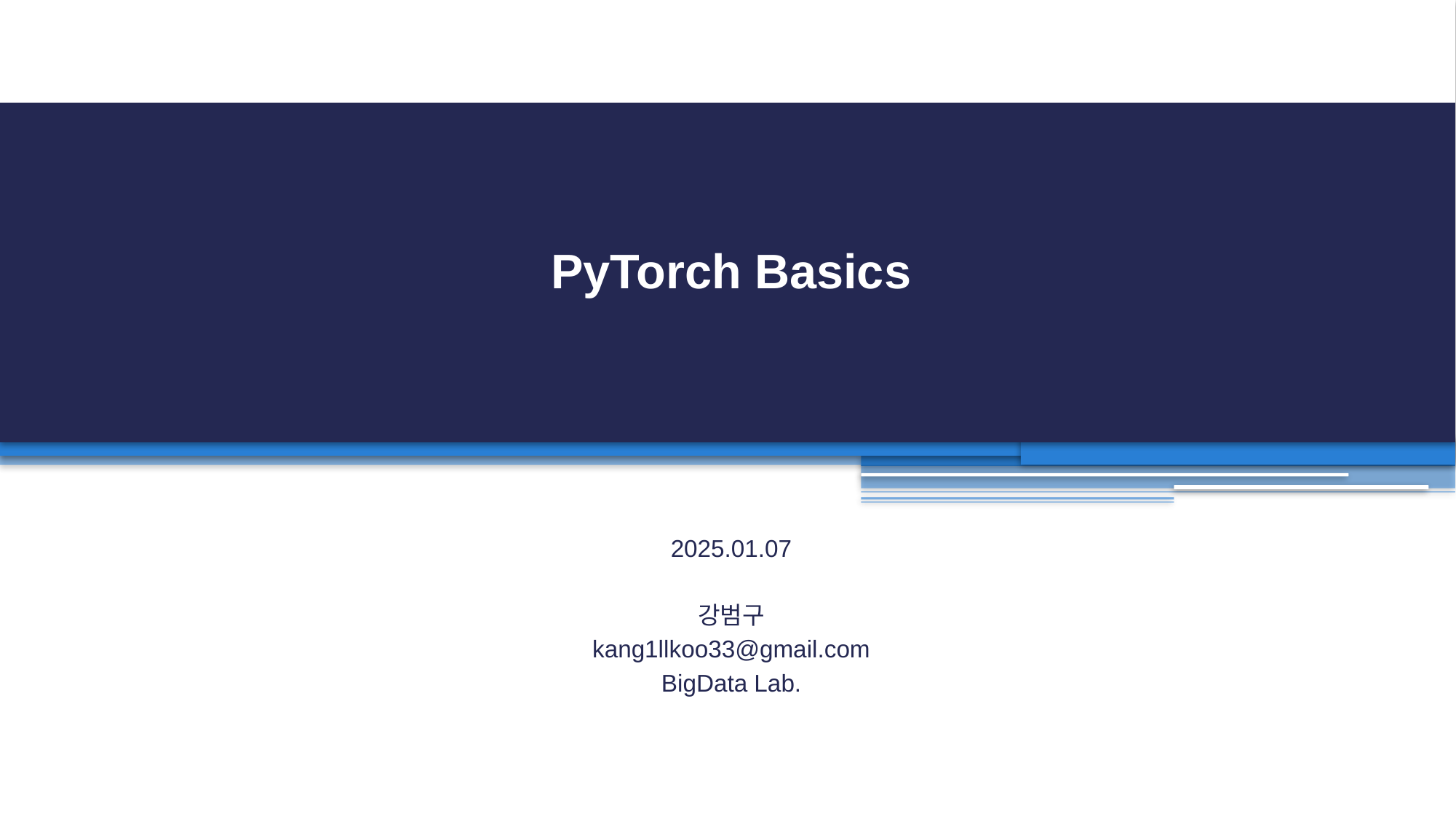

# PyTorch Basics
2025.01.07

강범구
kang1llkoo33@gmail.com
BigData Lab.